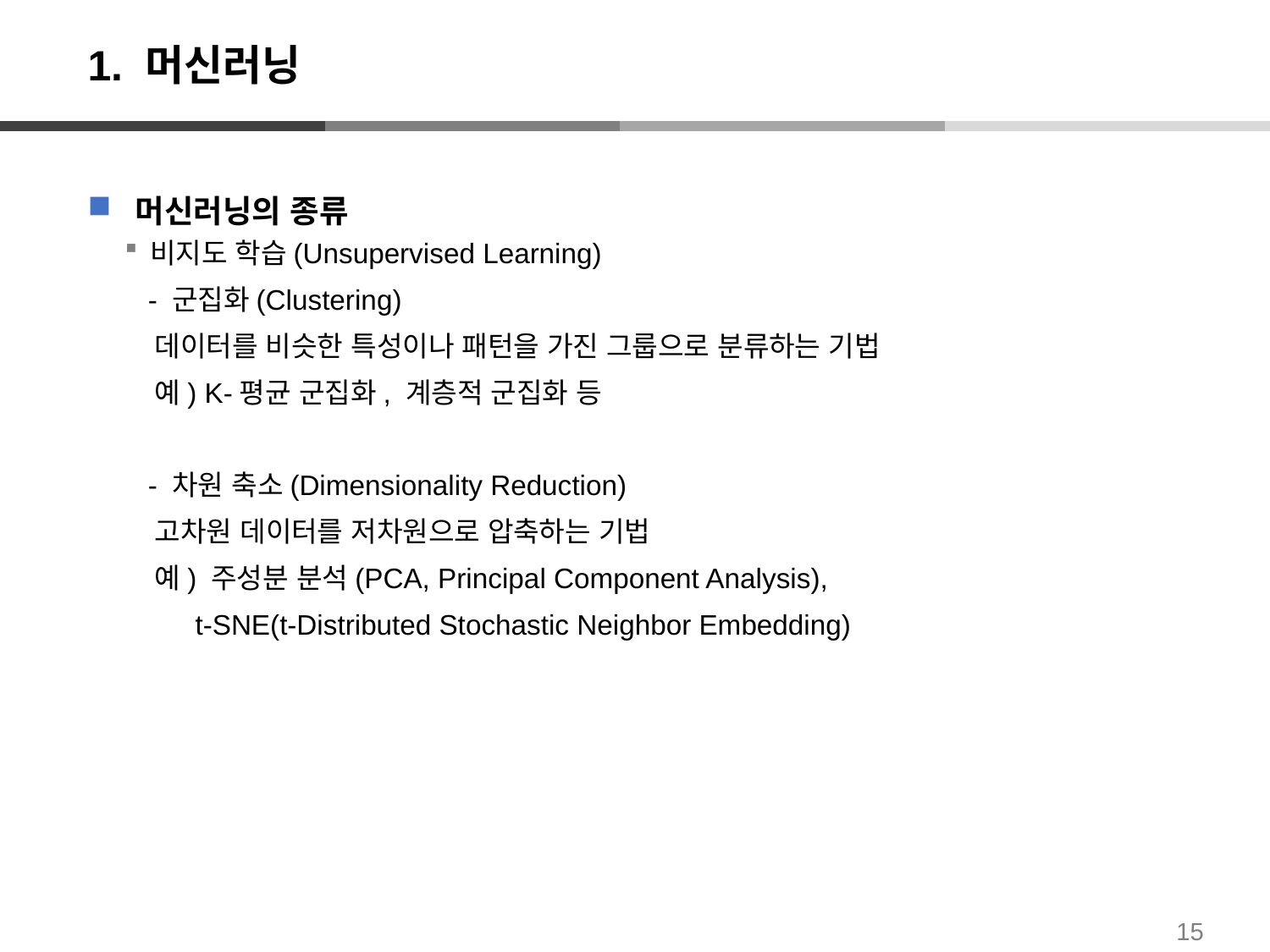

# 1. 머신러닝
머신러닝의 종류
비지도 학습(Unsupervised Learning)
   - 군집화(Clustering)
   데이터를 비슷한 특성이나 패턴을 가진 그룹으로 분류하는 기법
   예) K-평균 군집화, 계층적 군집화 등

   - 차원 축소(Dimensionality Reduction)
   고차원 데이터를 저차원으로 압축하는 기법
   예) 주성분 분석(PCA, Principal Component Analysis),
         t-SNE(t-Distributed Stochastic Neighbor Embedding)